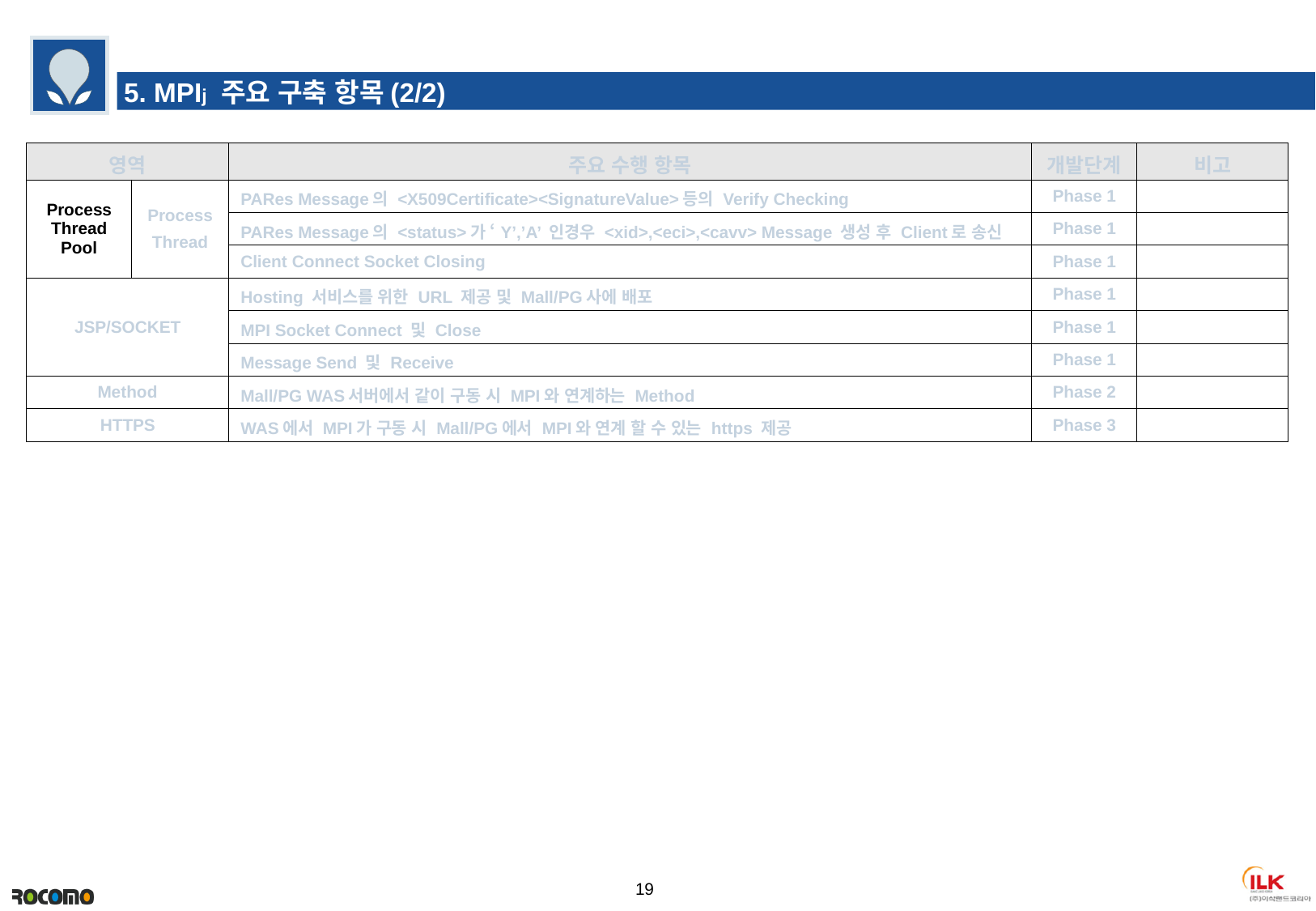

5. MPIj 주요 구축 항목(2/2)
| 영역 |  | 주요 수행 항목 | 개발단계 | 비고 |
| --- | --- | --- | --- | --- |
| Process Thread Pool | Process Thread | PARes Message의 <X509Certificate><SignatureValue>등의 Verify Checking | Phase 1 |  |
|  |  | PARes Message의 <status>가 ‘Y’,’A’ 인경우 <xid>,<eci>,<cavv> Message 생성 후 Client로 송신 | Phase 1 |  |
|  |  | Client Connect Socket Closing | Phase 1 |  |
| JSP/SOCKET |  | Hosting 서비스를 위한 URL 제공 및 Mall/PG사에 배포 | Phase 1 |  |
|  |  | MPI Socket Connect 및 Close | Phase 1 |  |
|  |  | Message Send 및 Receive | Phase 1 |  |
| Method |  | Mall/PG WAS서버에서 같이 구동 시 MPI와 연계하는 Method | Phase 2 |  |
| HTTPS |  | WAS에서 MPI가 구동 시 Mall/PG에서 MPI와 연계 할 수 있는 https 제공 | Phase 3 |  |